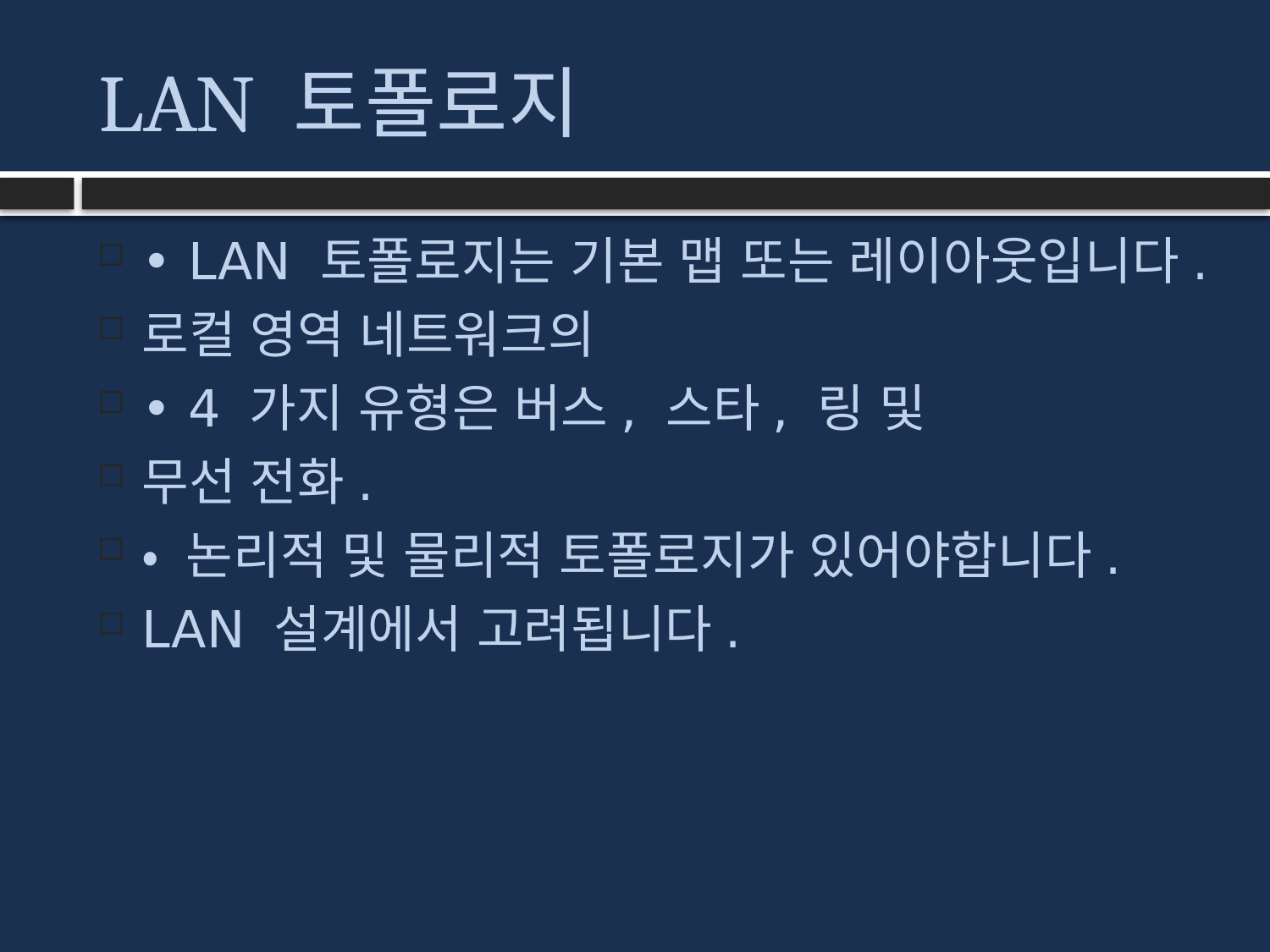

# LAN 토폴로지
• LAN 토폴로지는 기본 맵 또는 레이아웃입니다.
로컬 영역 네트워크의
• 4 가지 유형은 버스, 스타, 링 및
무선 전화.
• 논리적 및 물리적 토폴로지가 있어야합니다.
LAN 설계에서 고려됩니다.